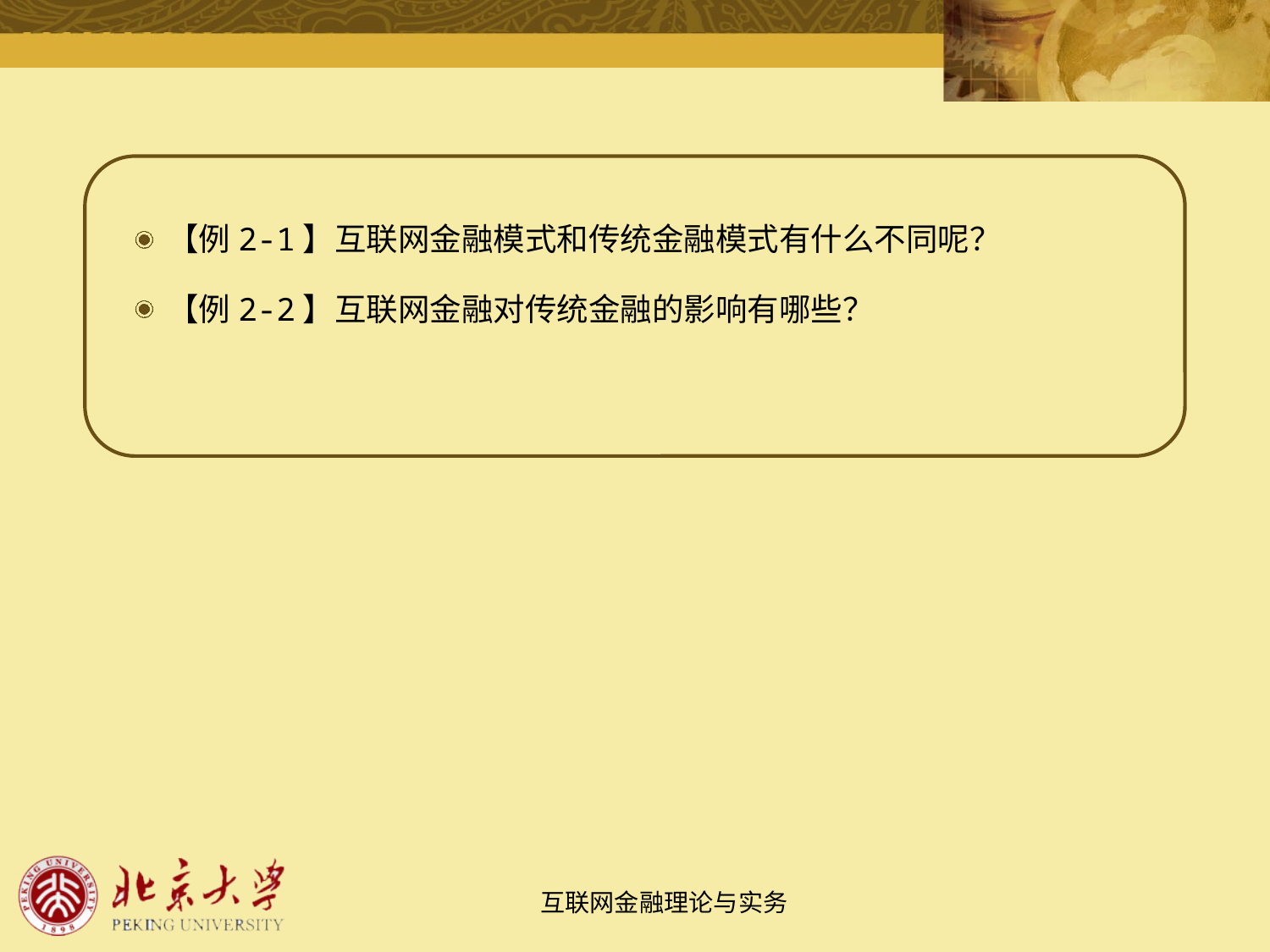

【例2-1】互联网金融模式和传统金融模式有什么不同呢？
【例2-2】互联网金融对传统金融的影响有哪些？